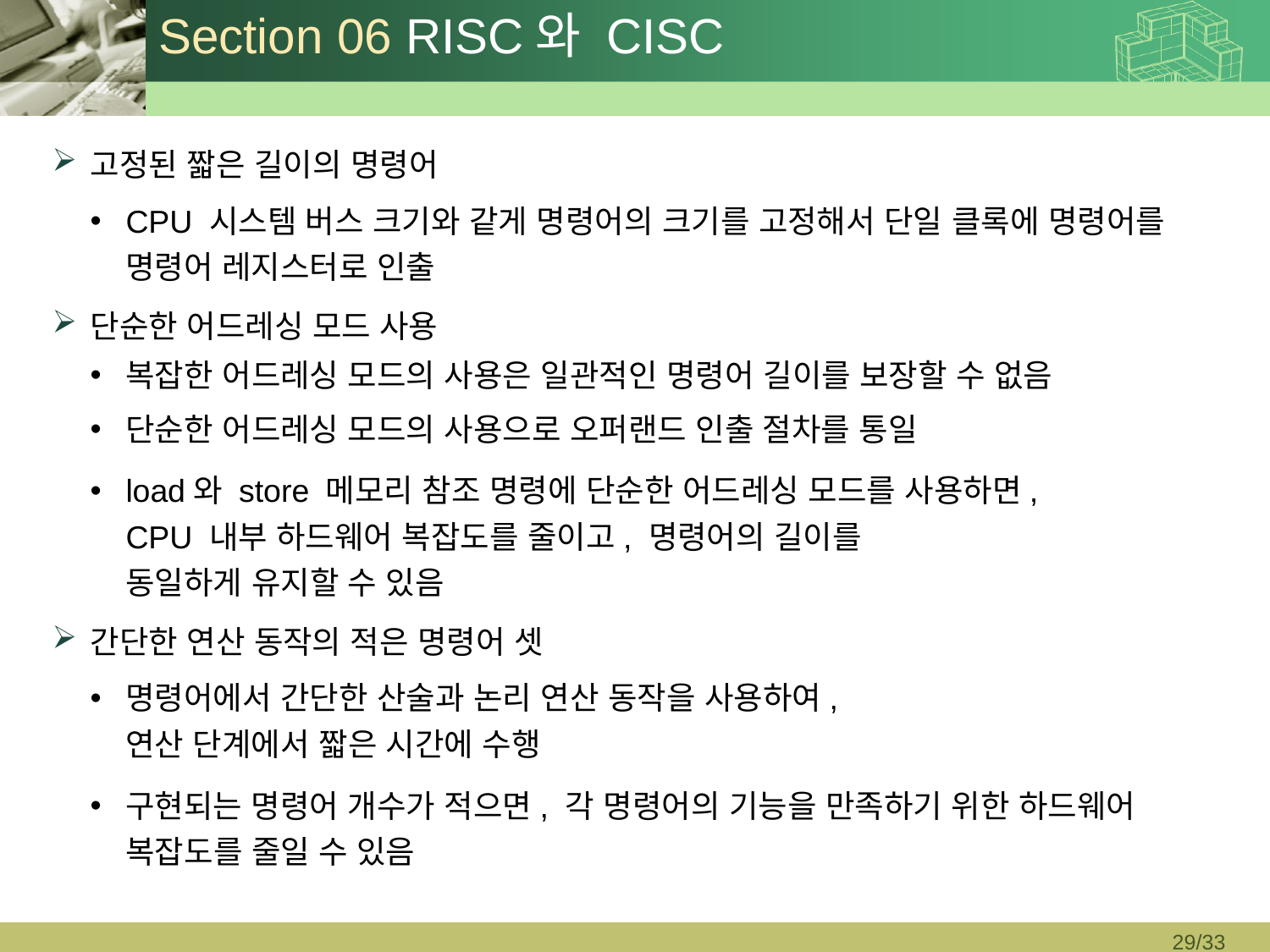

# Section 06 RISC와 CISC
고정된 짧은 길이의 명령어
CPU 시스템 버스 크기와 같게 명령어의 크기를 고정해서 단일 클록에 명령어를 명령어 레지스터로 인출
단순한 어드레싱 모드 사용
복잡한 어드레싱 모드의 사용은 일관적인 명령어 길이를 보장할 수 없음
단순한 어드레싱 모드의 사용으로 오퍼랜드 인출 절차를 통일
load와 store 메모리 참조 명령에 단순한 어드레싱 모드를 사용하면,
CPU 내부 하드웨어 복잡도를 줄이고, 명령어의 길이를
동일하게 유지할 수 있음
간단한 연산 동작의 적은 명령어 셋
명령어에서 간단한 산술과 논리 연산 동작을 사용하여,
연산 단계에서 짧은 시간에 수행
구현되는 명령어 개수가 적으면, 각 명령어의 기능을 만족하기 위한 하드웨어 복잡도를 줄일 수 있음